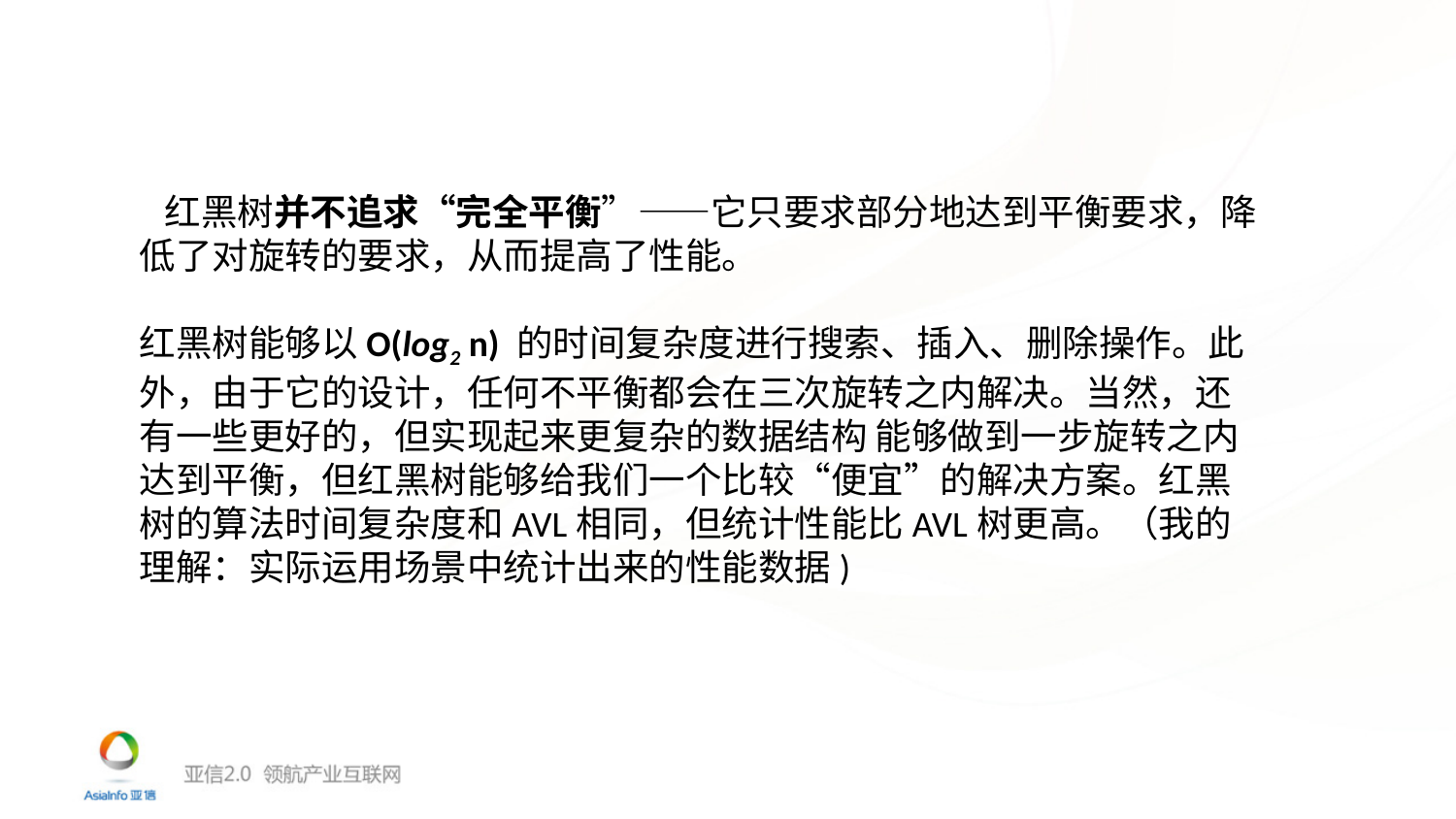

红黑树并不追求“完全平衡”——它只要求部分地达到平衡要求，降低了对旋转的要求，从而提高了性能。

红黑树能够以O(log2 n) 的时间复杂度进行搜索、插入、删除操作。此外，由于它的设计，任何不平衡都会在三次旋转之内解决。当然，还有一些更好的，但实现起来更复杂的数据结构 能够做到一步旋转之内达到平衡，但红黑树能够给我们一个比较“便宜”的解决方案。红黑树的算法时间复杂度和AVL相同，但统计性能比AVL树更高。（我的理解：实际运用场景中统计出来的性能数据)